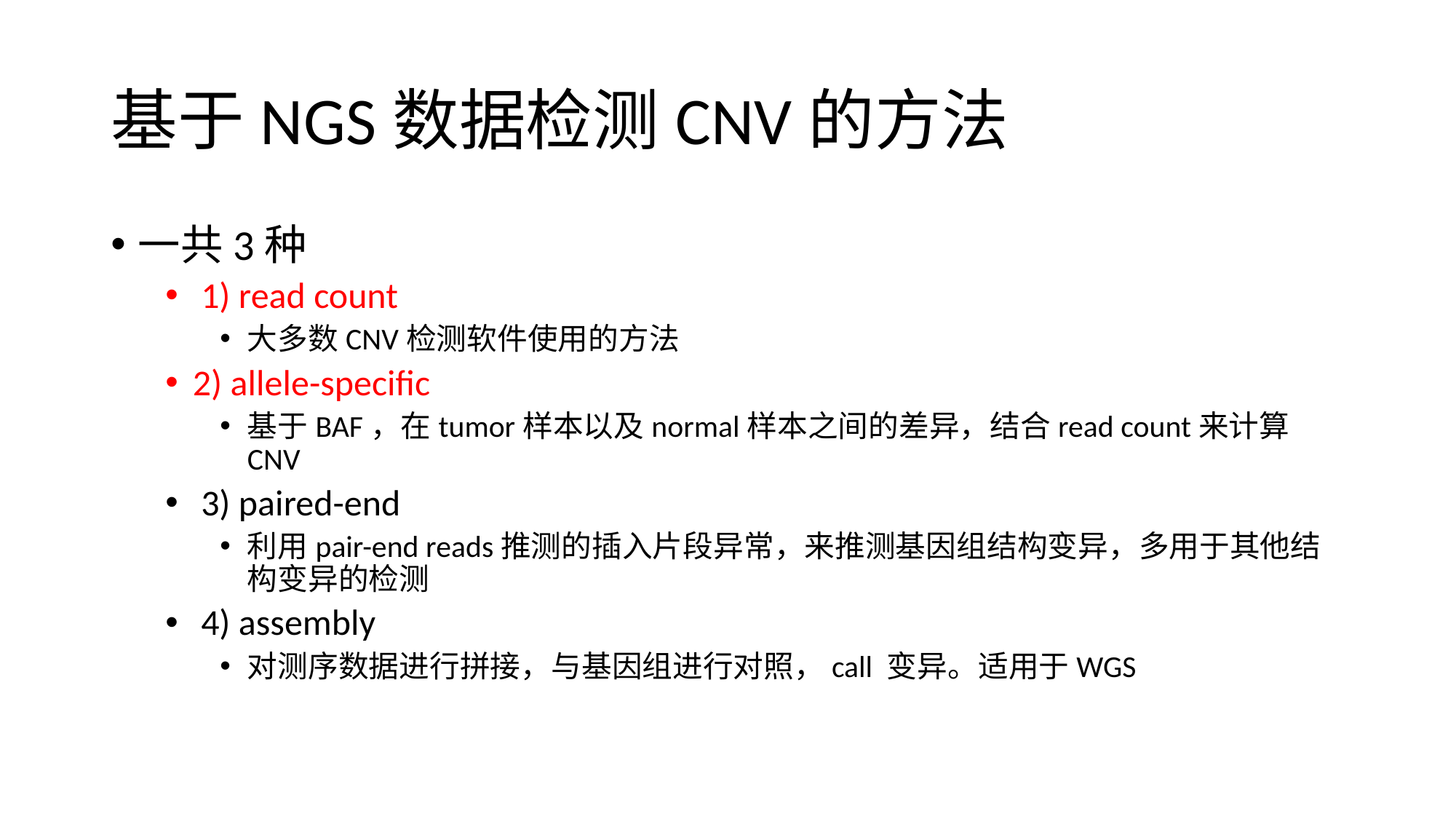

# 基于NGS数据检测CNV的方法
一共3种
 1) read count
大多数CNV检测软件使用的方法
2) allele-specific
基于BAF，在tumor样本以及normal样本之间的差异，结合read count来计算CNV
 3) paired-end
利用pair-end reads推测的插入片段异常，来推测基因组结构变异，多用于其他结构变异的检测
 4) assembly
对测序数据进行拼接，与基因组进行对照，call 变异。适用于WGS